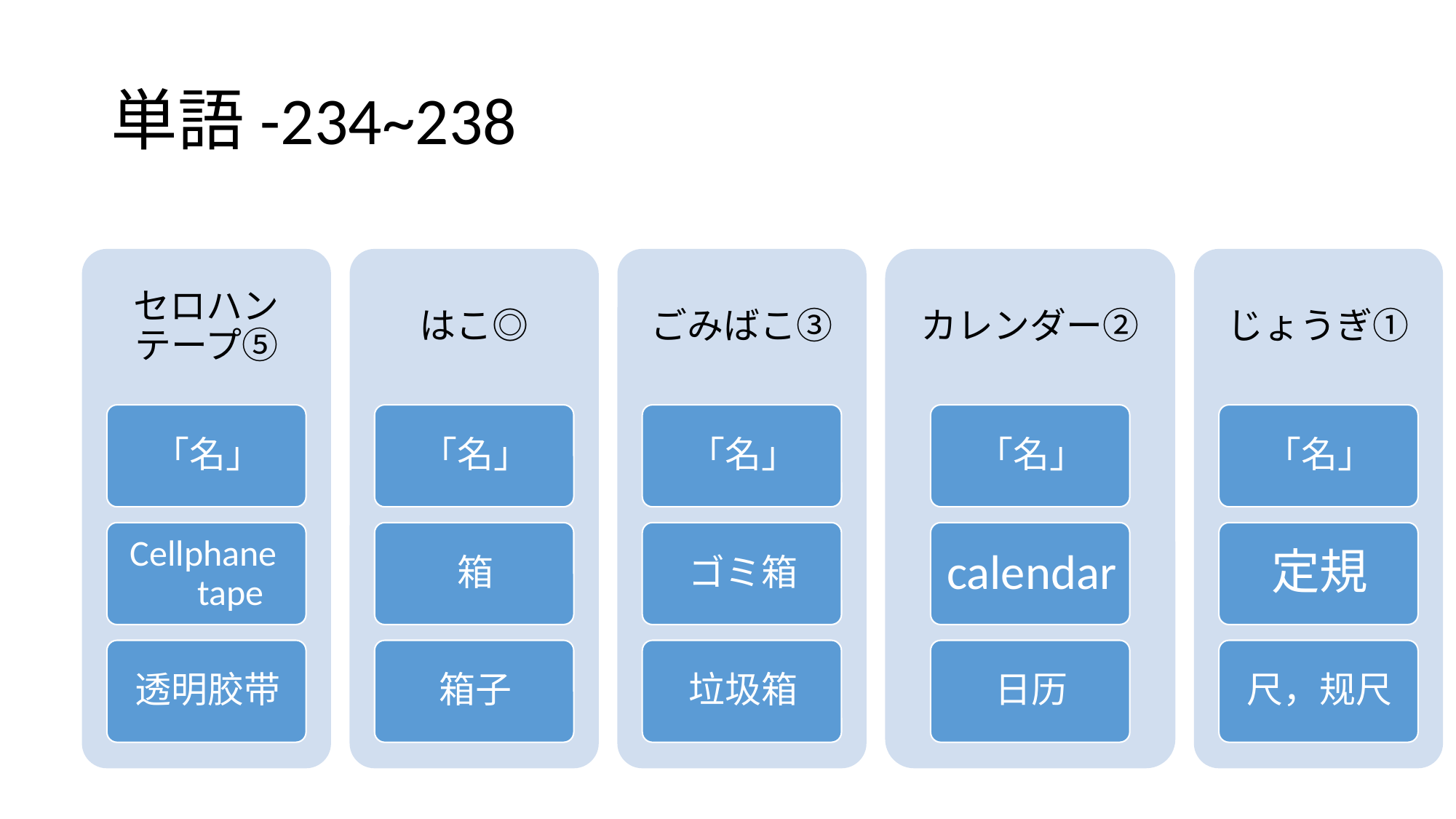

# 単語-234~238
セロハンテープ⑤
「名」
Cellphane　tape
透明胶带
はこ◎
「名」
箱
箱子
ごみばこ③
「名」
ゴミ箱
垃圾箱
カレンダー②
「名」
calendar
日历
じょうぎ①
「名」
定規
尺，规尺